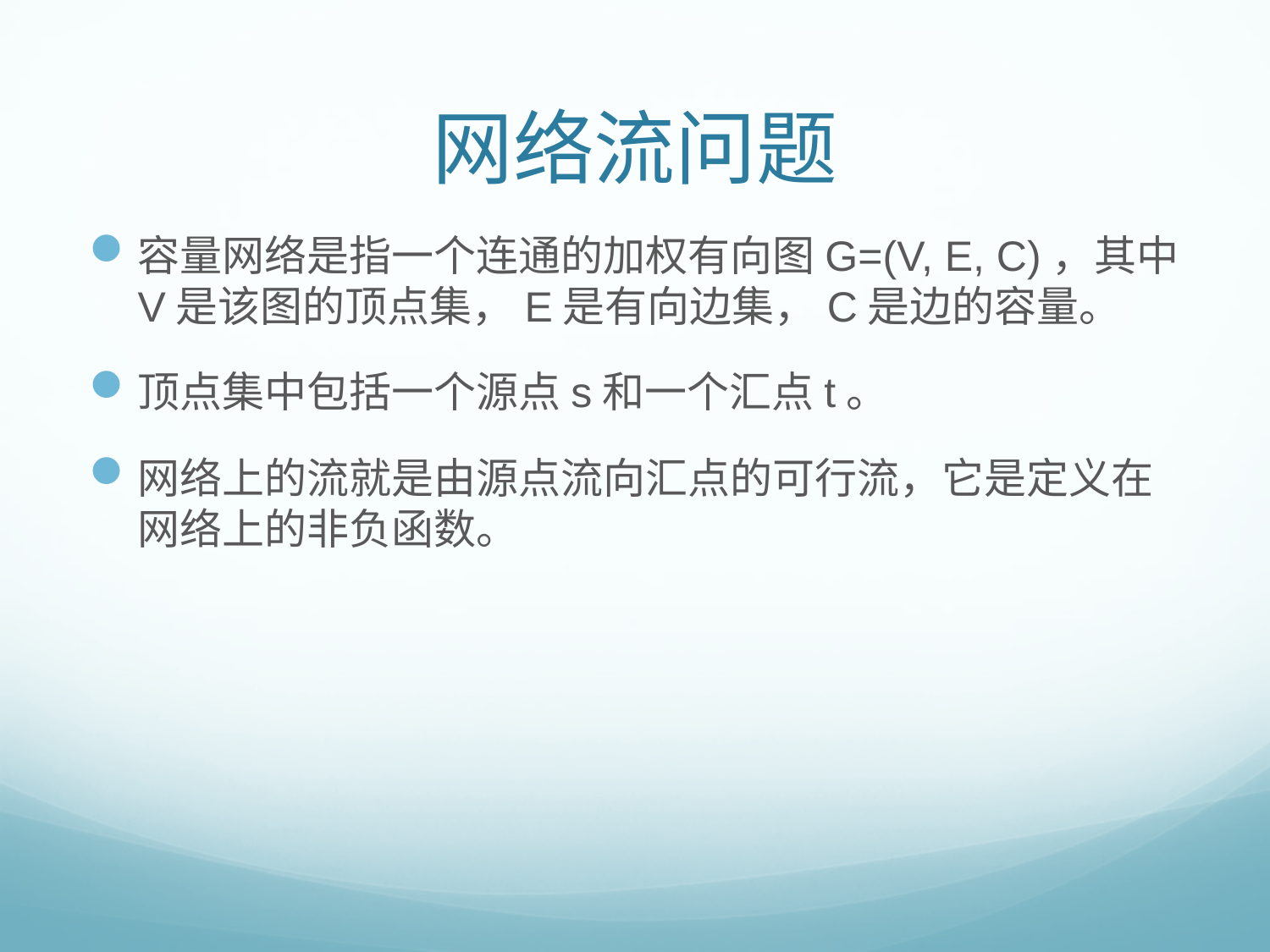

# 网络流问题
容量网络是指一个连通的加权有向图G=(V, E, C)，其中V是该图的顶点集，E是有向边集，C是边的容量。
顶点集中包括一个源点s和一个汇点t。
网络上的流就是由源点流向汇点的可行流，它是定义在网络上的非负函数。